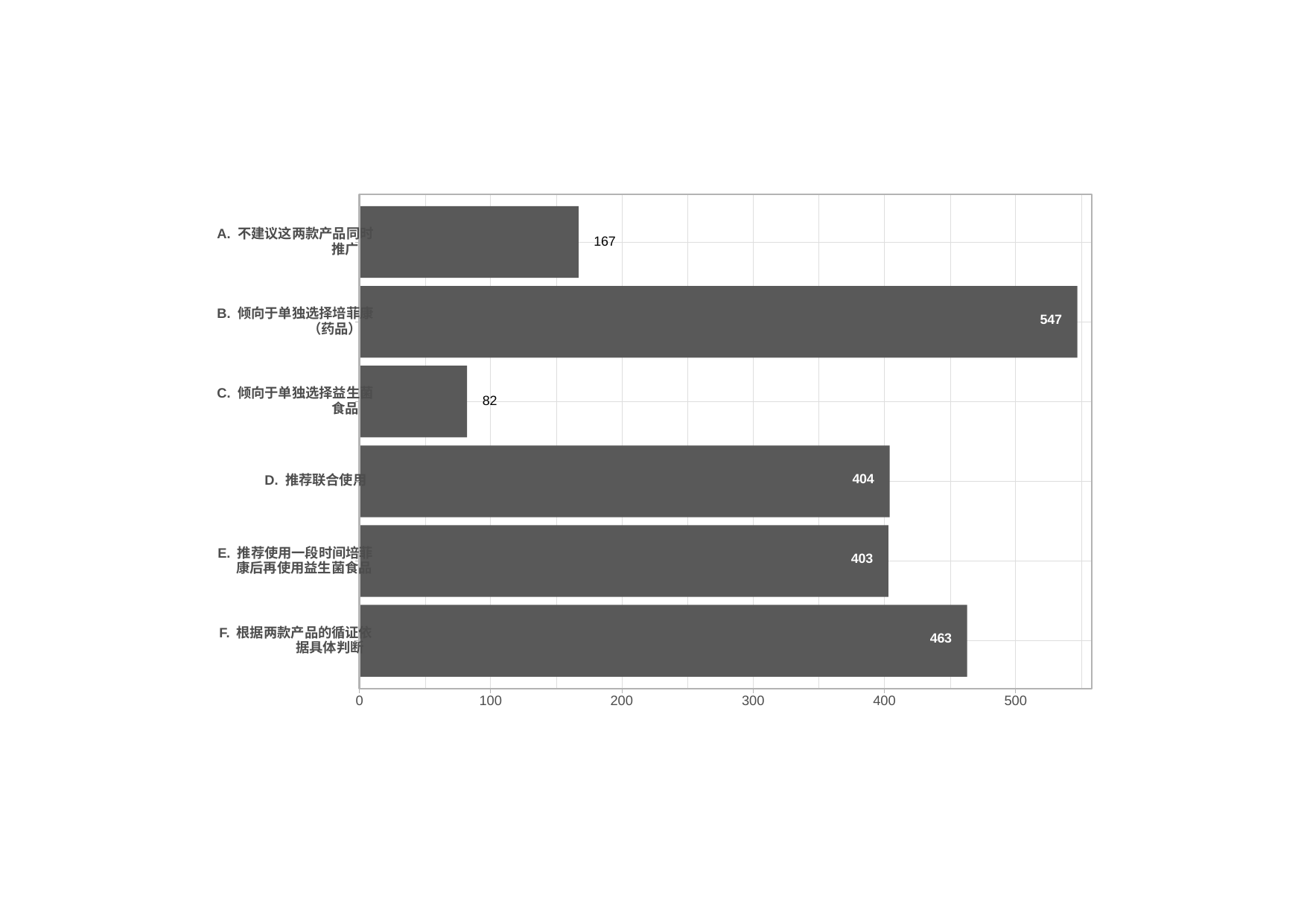

A. 不建议这两款产品同时
167

    推广

B. 倾向于单独选择培菲康
547

    （药品）

C. 倾向于单独选择益生菌
82

    食品

404
D. 推荐联合使用

E. 推荐使用一段时间培菲
403

    康后再使用益生菌食品

F. 根据两款产品的循证依
463

    据具体判断

300
0
100
200
400
500